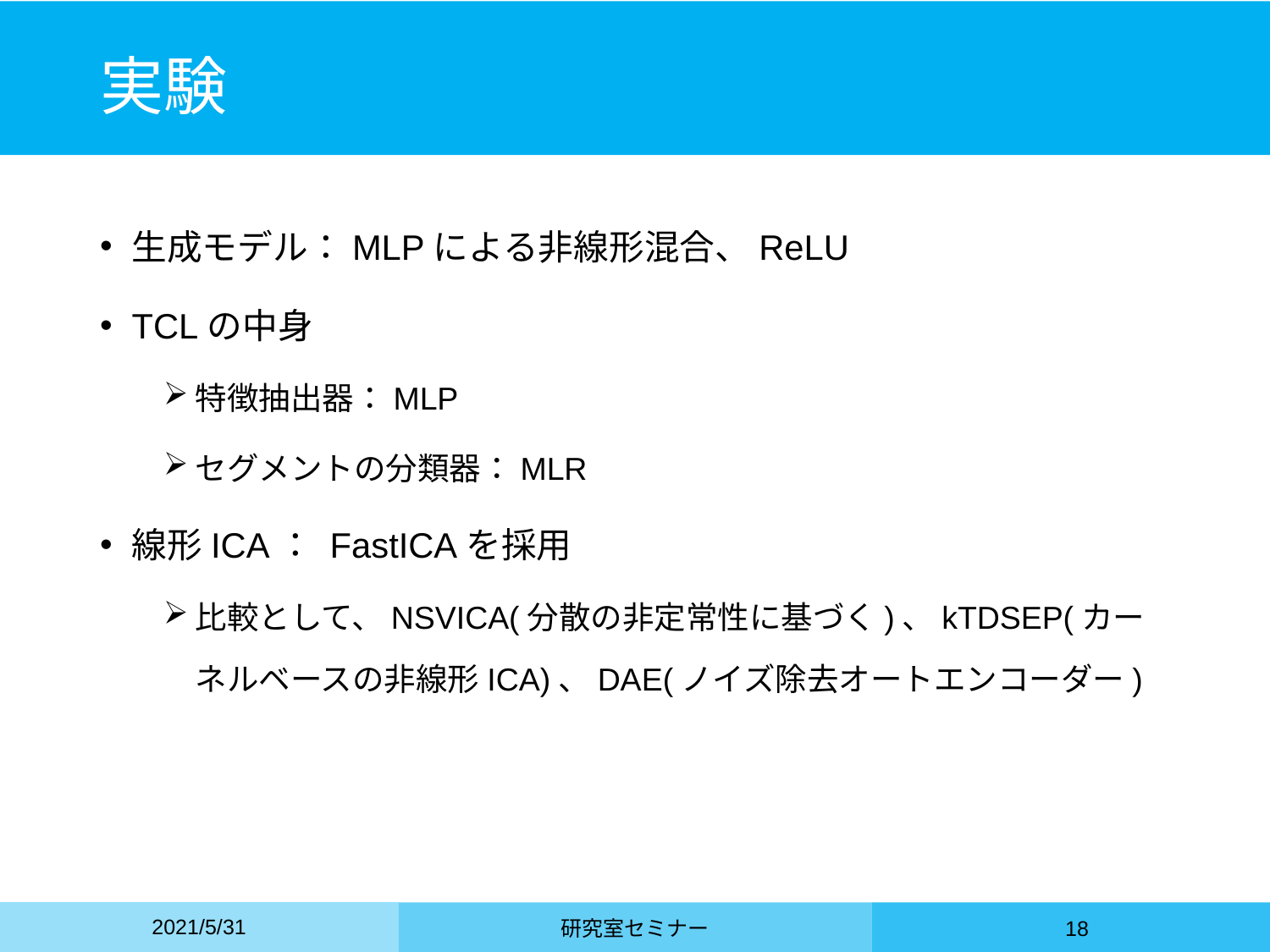

# 実験
生成モデル：MLPによる非線形混合、ReLU
TCLの中身
特徴抽出器：MLP
セグメントの分類器：MLR
線形ICA： FastICAを採用
比較として、NSVICA(分散の非定常性に基づく)、kTDSEP(カーネルベースの非線形ICA)、DAE(ノイズ除去オートエンコーダー)

2021/5/31
研究室セミナー
18